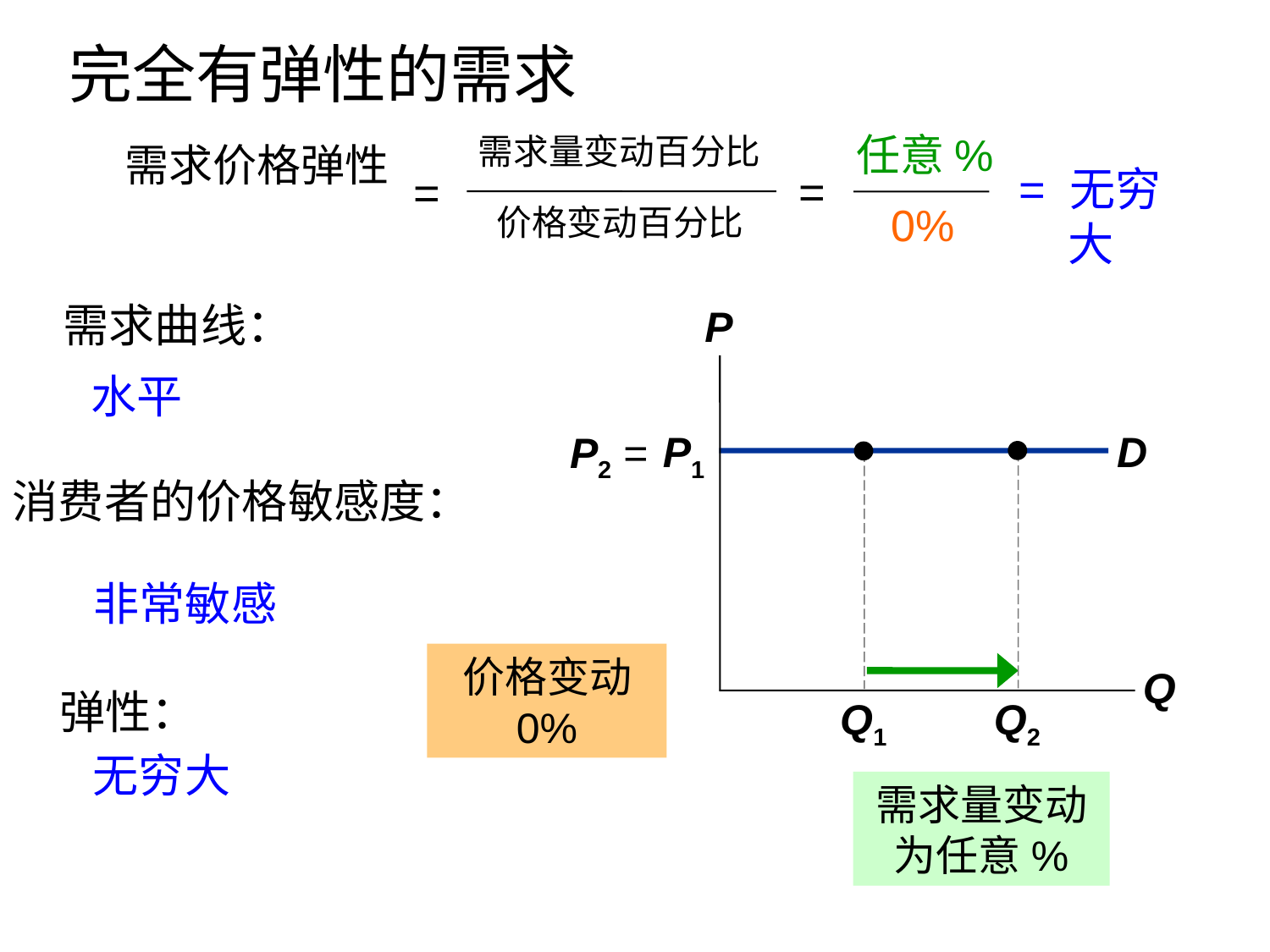

完全有弹性的需求
#
任意%
需求量变动百分比
需求价格弹性
=
=

价格变动百分比
= 无穷大
0%

需求曲线：
P

Q
水平
D

P1
P2 =

Q2

Q1
消费者的价格敏感度：
非常敏感

价格变动 0%
弹性：
无穷大
需求量变动为任意%